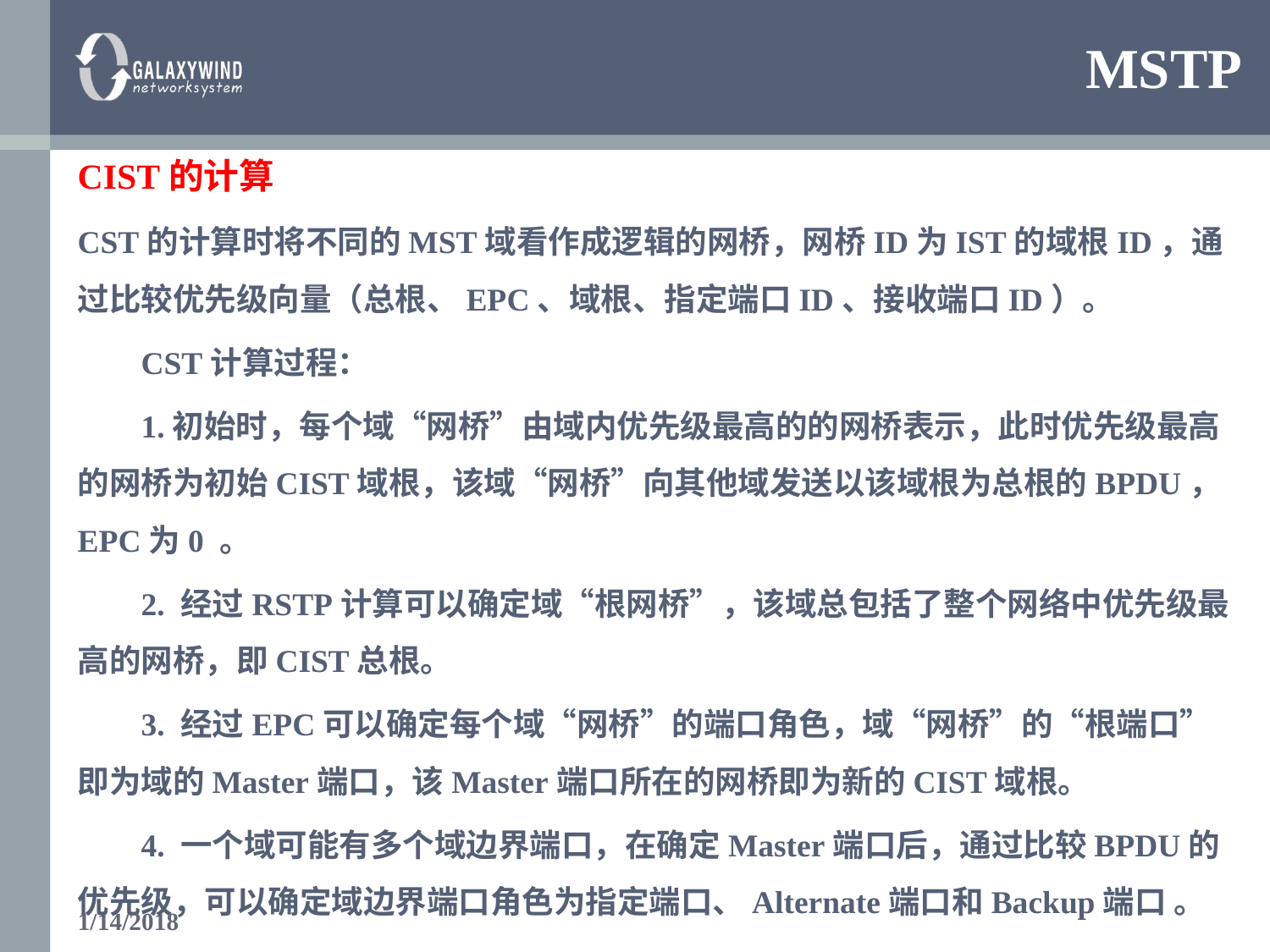

# MSTP
CIST的计算
CST的计算时将不同的MST域看作成逻辑的网桥，网桥ID为IST的域根ID，通过比较优先级向量（总根、EPC、域根、指定端口ID、接收端口ID）。
CST计算过程：
1.初始时，每个域“网桥”由域内优先级最高的的网桥表示，此时优先级最高的网桥为初始CIST域根，该域“网桥”向其他域发送以该域根为总根的BPDU，EPC为0 。
2. 经过RSTP计算可以确定域“根网桥”，该域总包括了整个网络中优先级最高的网桥，即CIST总根。
3. 经过EPC可以确定每个域“网桥”的端口角色，域“网桥”的“根端口”即为域的Master端口，该Master端口所在的网桥即为新的CIST域根。
4. 一个域可能有多个域边界端口，在确定Master端口后，通过比较BPDU的优先级，可以确定域边界端口角色为指定端口、Alternate端口和Backup端口 。

1/14/2018